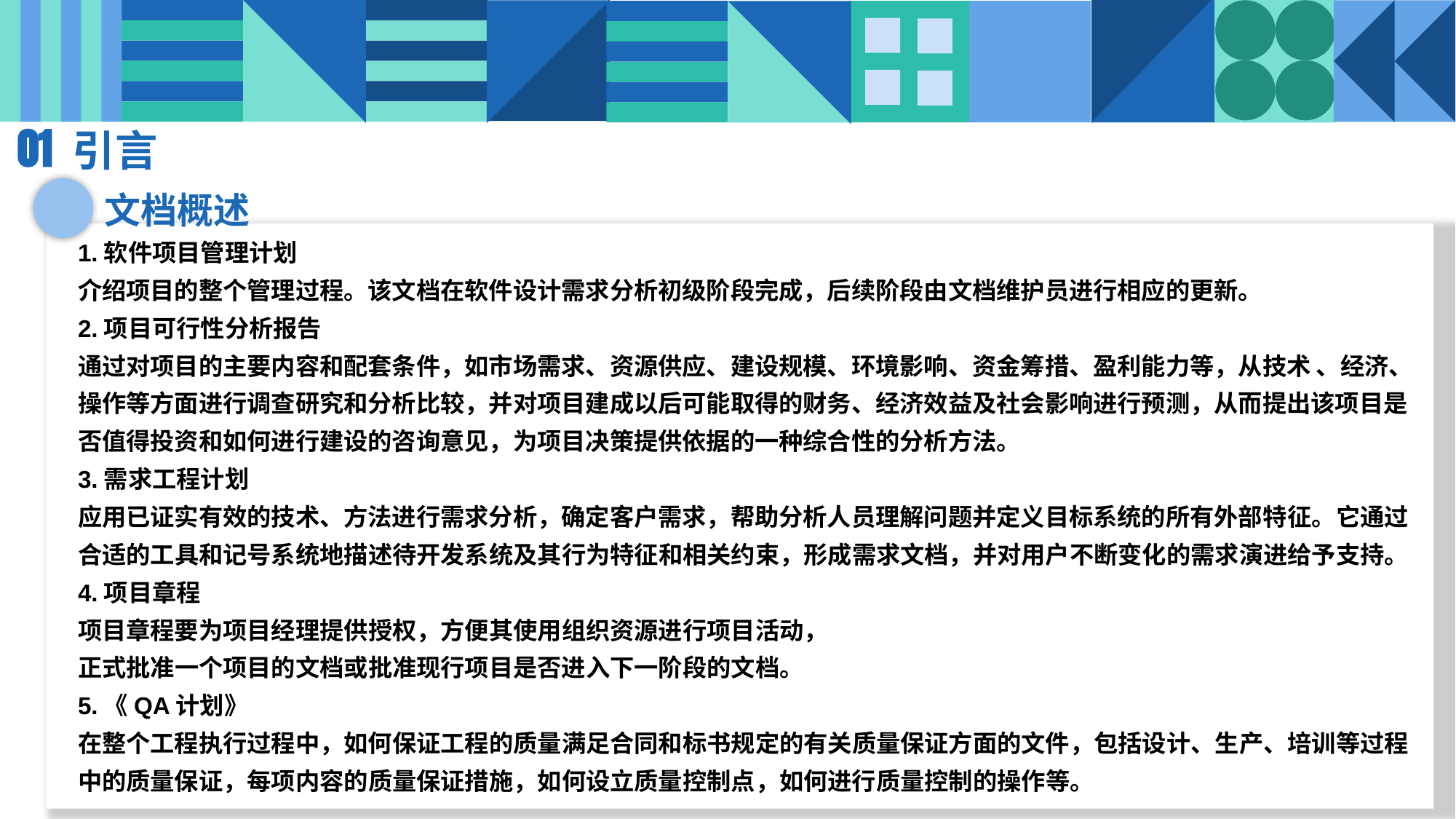

01 引言

文档概述

1.软件项目管理计划
介绍项目的整个管理过程。该文档在软件设计需求分析初级阶段完成，后续阶段由文档维护员进行相应的更新。
2.项目可行性分析报告
通过对项目的主要内容和配套条件，如市场需求、资源供应、建设规模、环境影响、资金筹措、盈利能力等，从技术 、经济、操作等方面进行调查研究和分析比较，并对项目建成以后可能取得的财务、经济效益及社会影响进行预测，从而提出该项目是否值得投资和如何进行建设的咨询意见，为项目决策提供依据的一种综合性的分析方法。
3.需求工程计划
应用已证实有效的技术、方法进行需求分析，确定客户需求，帮助分析人员理解问题并定义目标系统的所有外部特征。它通过合适的工具和记号系统地描述待开发系统及其行为特征和相关约束，形成需求文档，并对用户不断变化的需求演进给予支持。
4.项目章程
项目章程要为项目经理提供授权，方便其使用组织资源进行项目活动，
正式批准一个项目的文档或批准现行项目是否进入下一阶段的文档。
5.《QA计划》
在整个工程执行过程中，如何保证工程的质量满足合同和标书规定的有关质量保证方面的文件，包括设计、生产、培训等过程中的质量保证，每项内容的质量保证措施，如何设立质量控制点，如何进行质量控制的操作等。